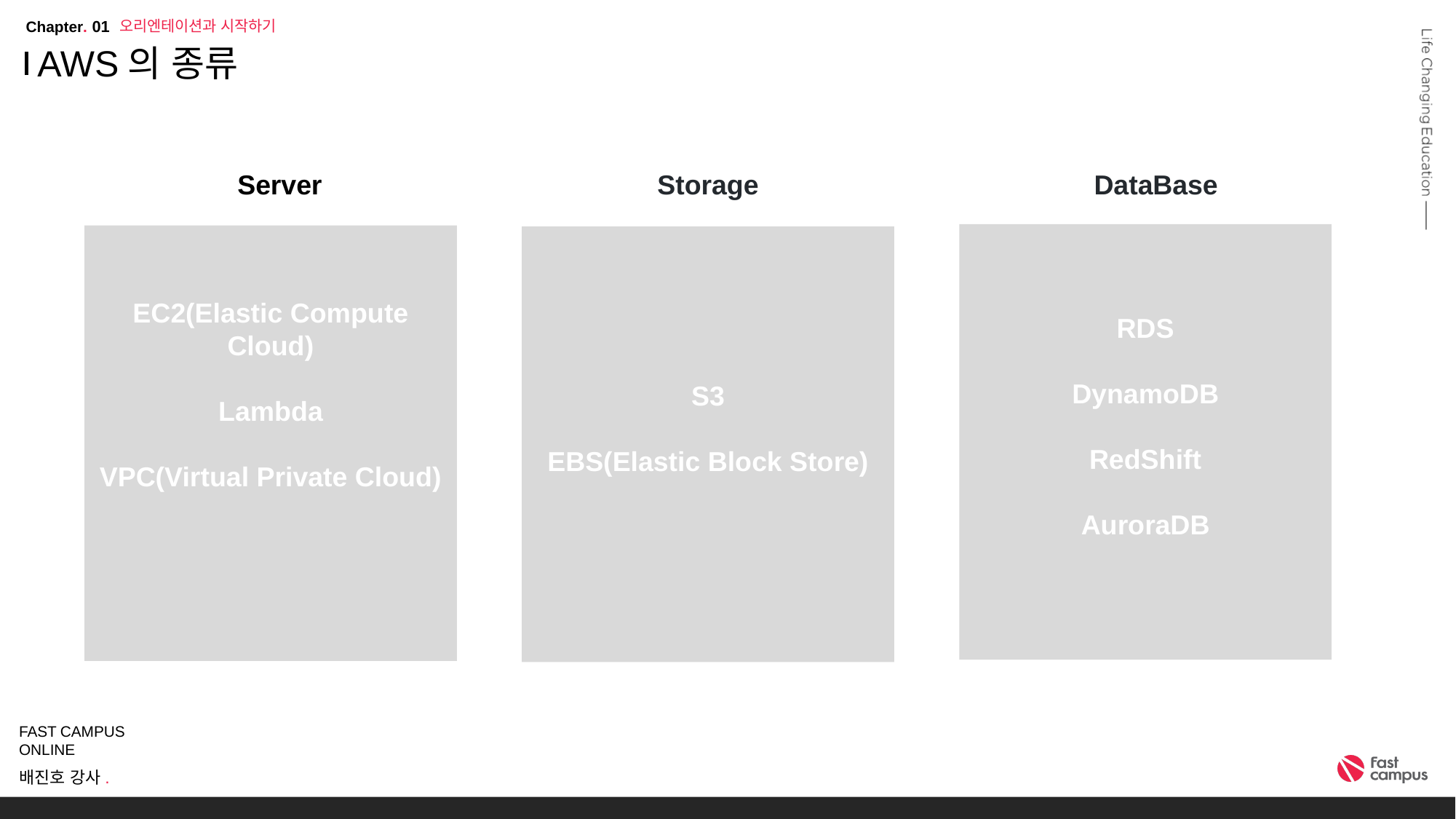

오리엔테이션과 시작하기

01
# AWS의 종류
Server
Storage
DataBase
RDS

DynamoDB

RedShift

AuroraDB

EC2(Elastic Compute Cloud)

Lambda

VPC(Virtual Private Cloud)

S3

EBS(Elastic Block Store)